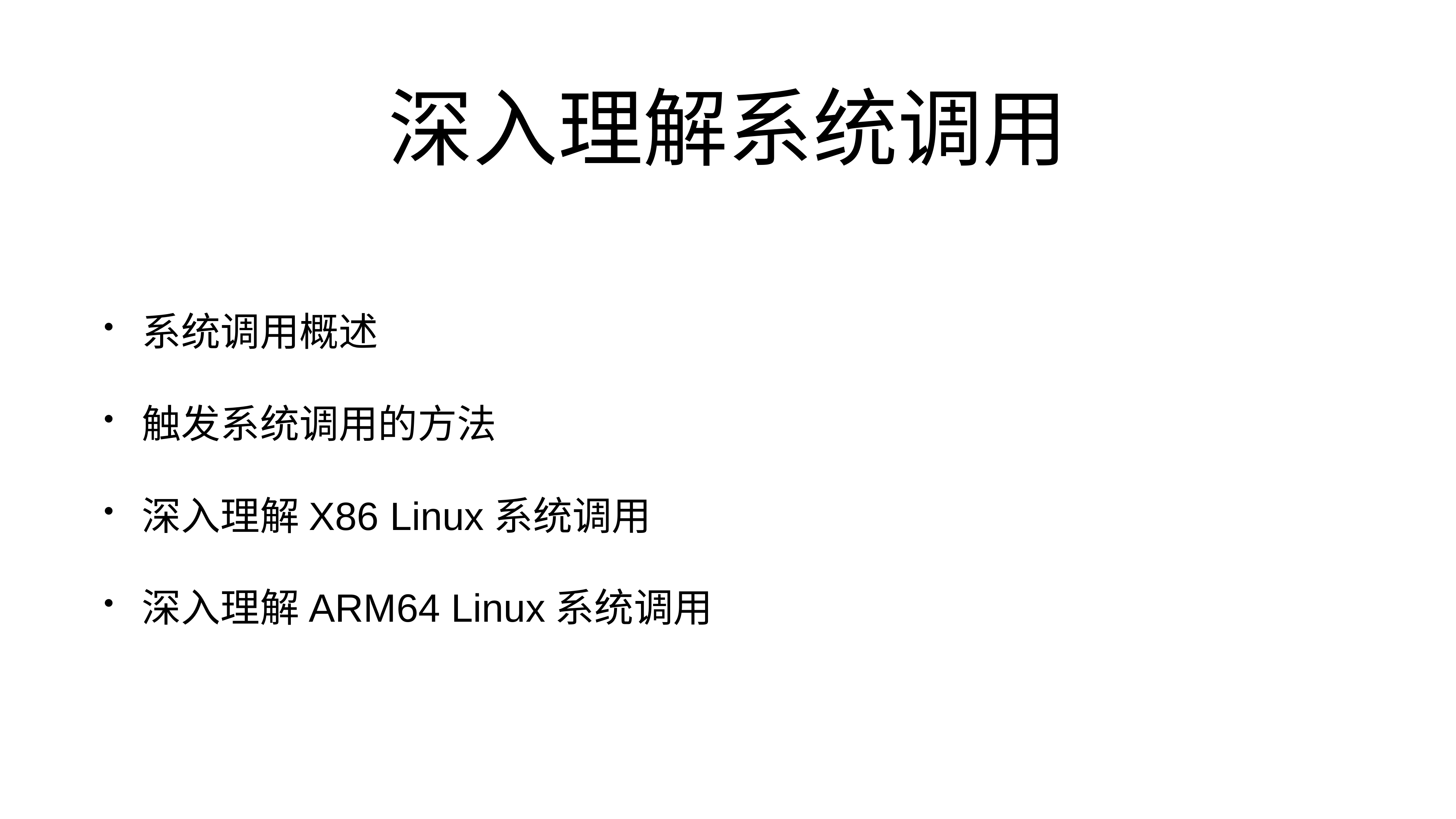

# 深入理解系统调用
系统调用概述
触发系统调用的方法
深入理解X86 Linux系统调用
深入理解ARM64 Linux系统调用